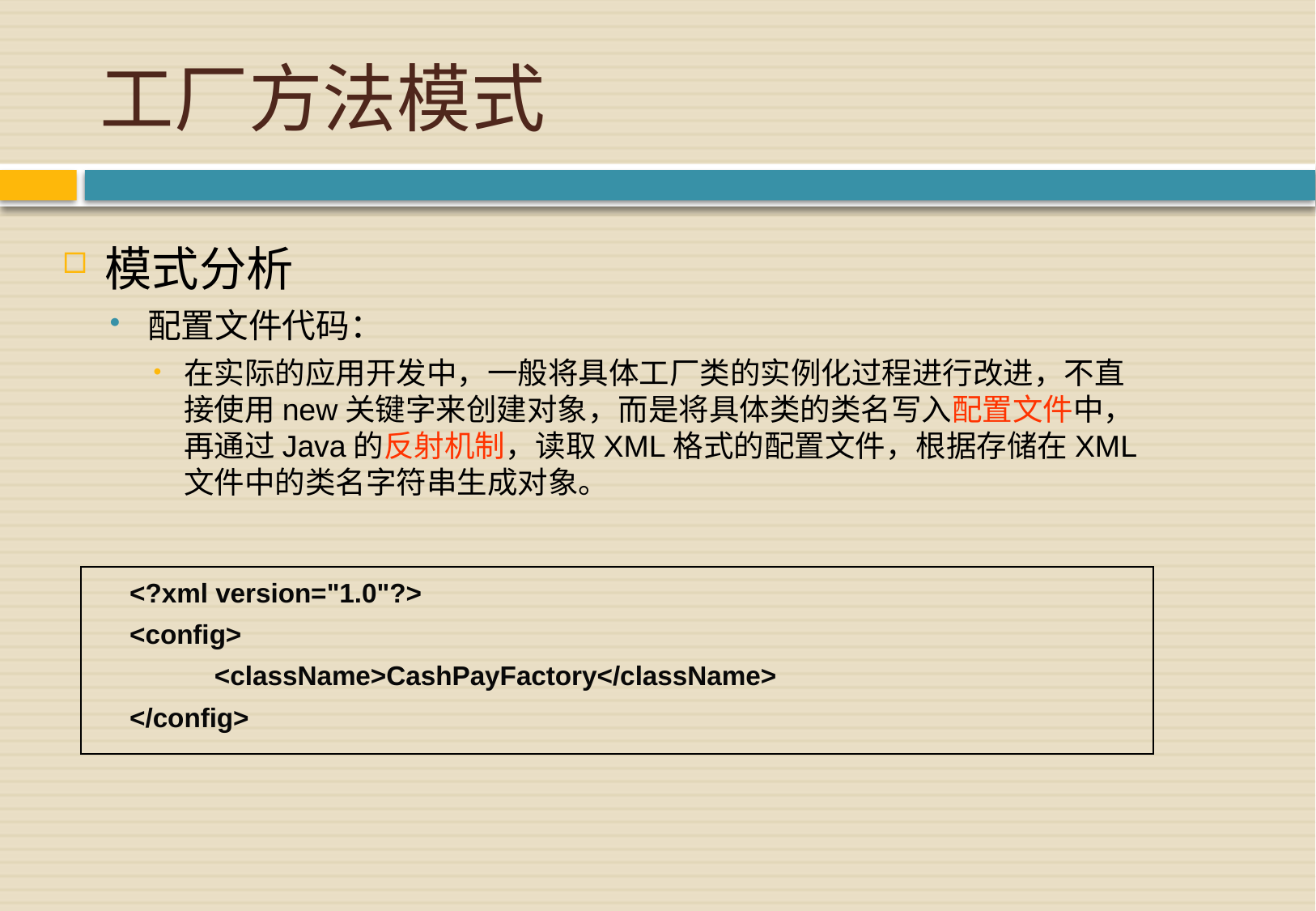

# 工厂方法模式
模式分析
配置文件代码：
在实际的应用开发中，一般将具体工厂类的实例化过程进行改进，不直接使用new关键字来创建对象，而是将具体类的类名写入配置文件中，再通过Java的反射机制，读取XML格式的配置文件，根据存储在XML文件中的类名字符串生成对象。
| <?xml version="1.0"?> <config> <className>CashPayFactory</className> </config> |
| --- |